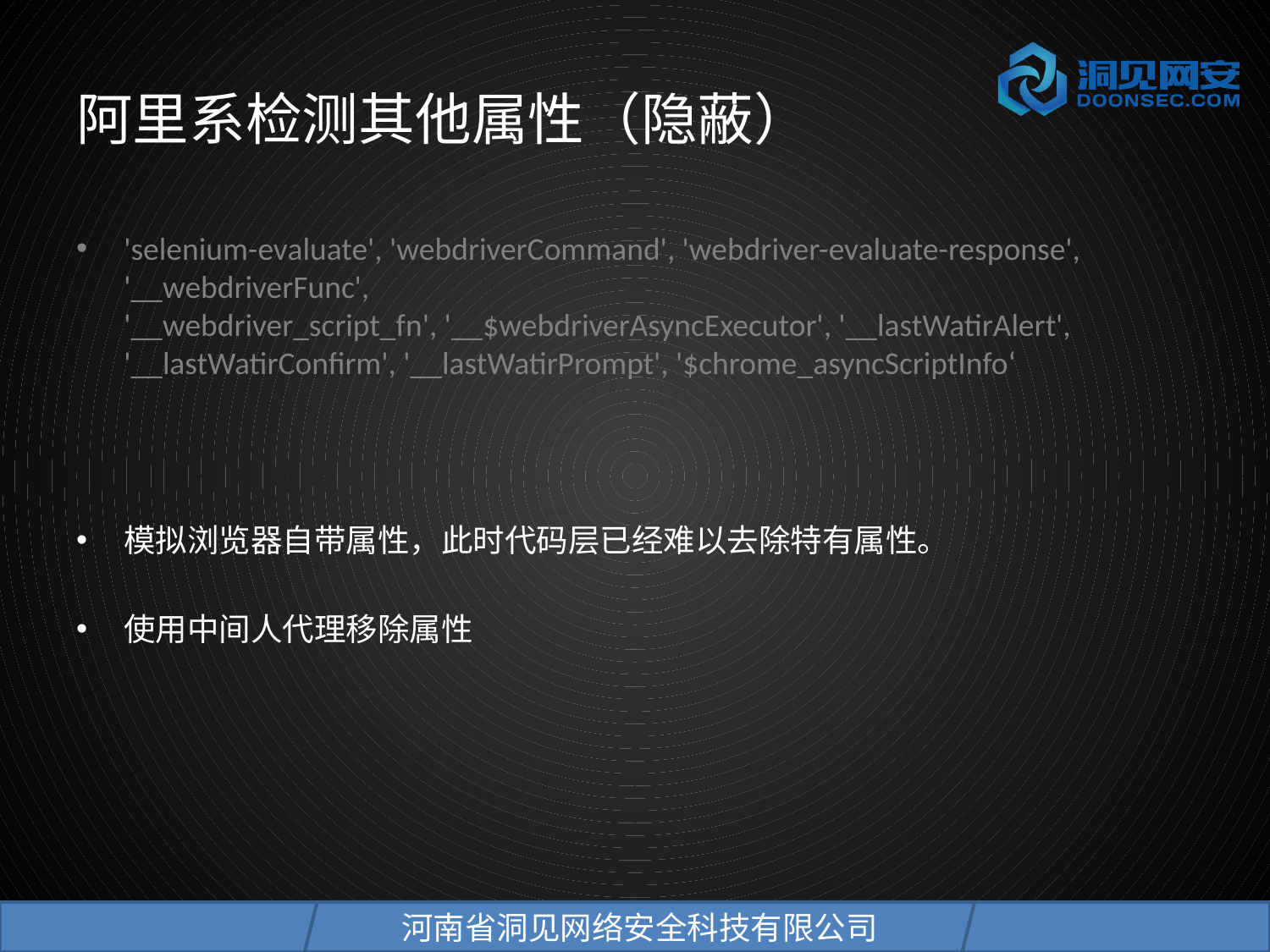

# 阿里系检测其他属性（隐蔽）
'selenium-evaluate', 'webdriverCommand', 'webdriver-evaluate-response', '__webdriverFunc',
'__webdriver_script_fn', '__$webdriverAsyncExecutor', '__lastWatirAlert',
'__lastWatirConfirm', '__lastWatirPrompt', '$chrome_asyncScriptInfo‘

模拟浏览器自带属性，此时代码层已经难以去除特有属性。

使用中间人代理移除属性